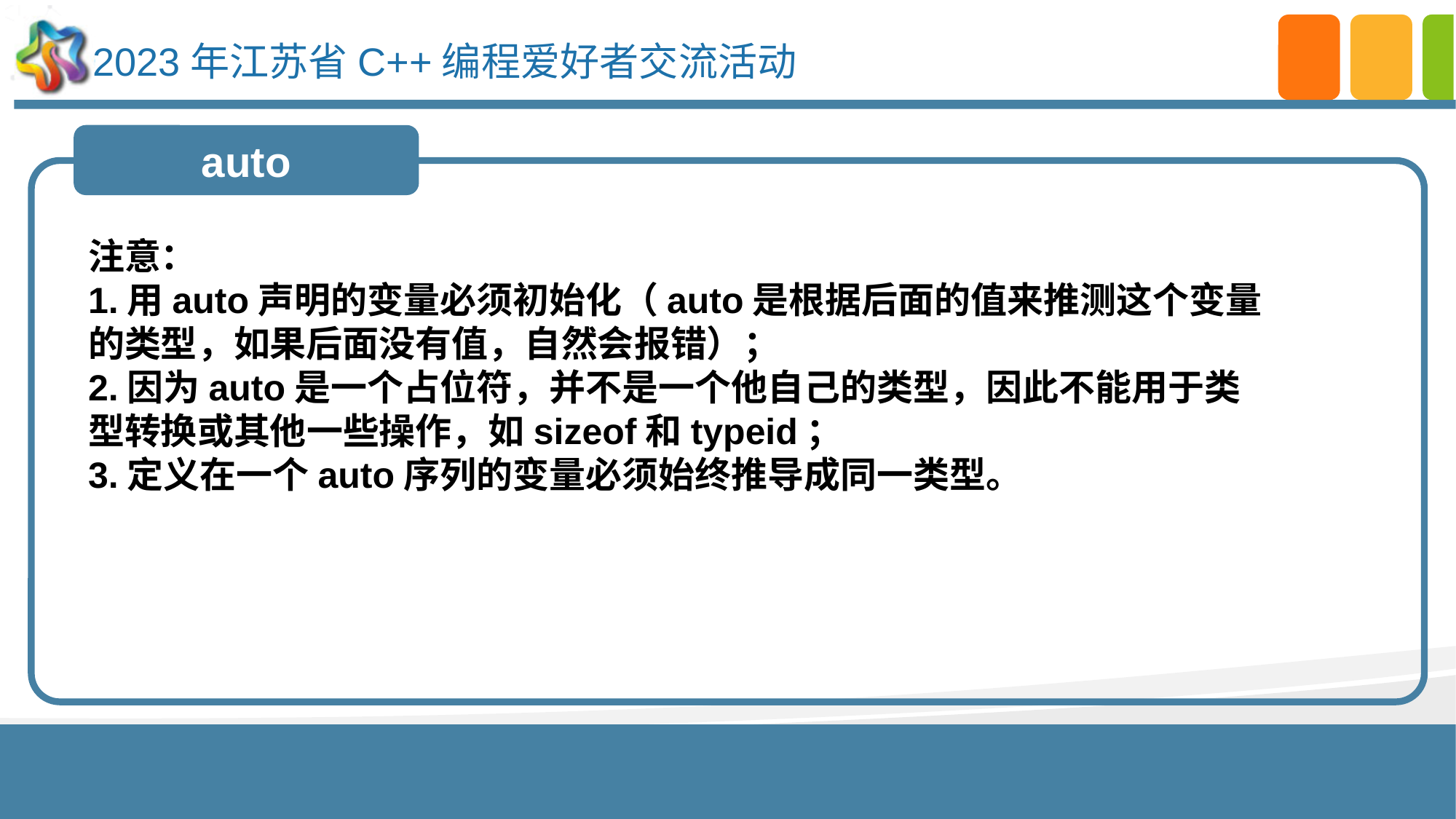

auto
注意：
1.用auto声明的变量必须初始化（auto是根据后面的值来推测这个变量的类型，如果后面没有值，自然会报错）；
2.因为auto是一个占位符，并不是一个他自己的类型，因此不能用于类型转换或其他一些操作，如sizeof和typeid；
3.定义在一个auto序列的变量必须始终推导成同一类型。